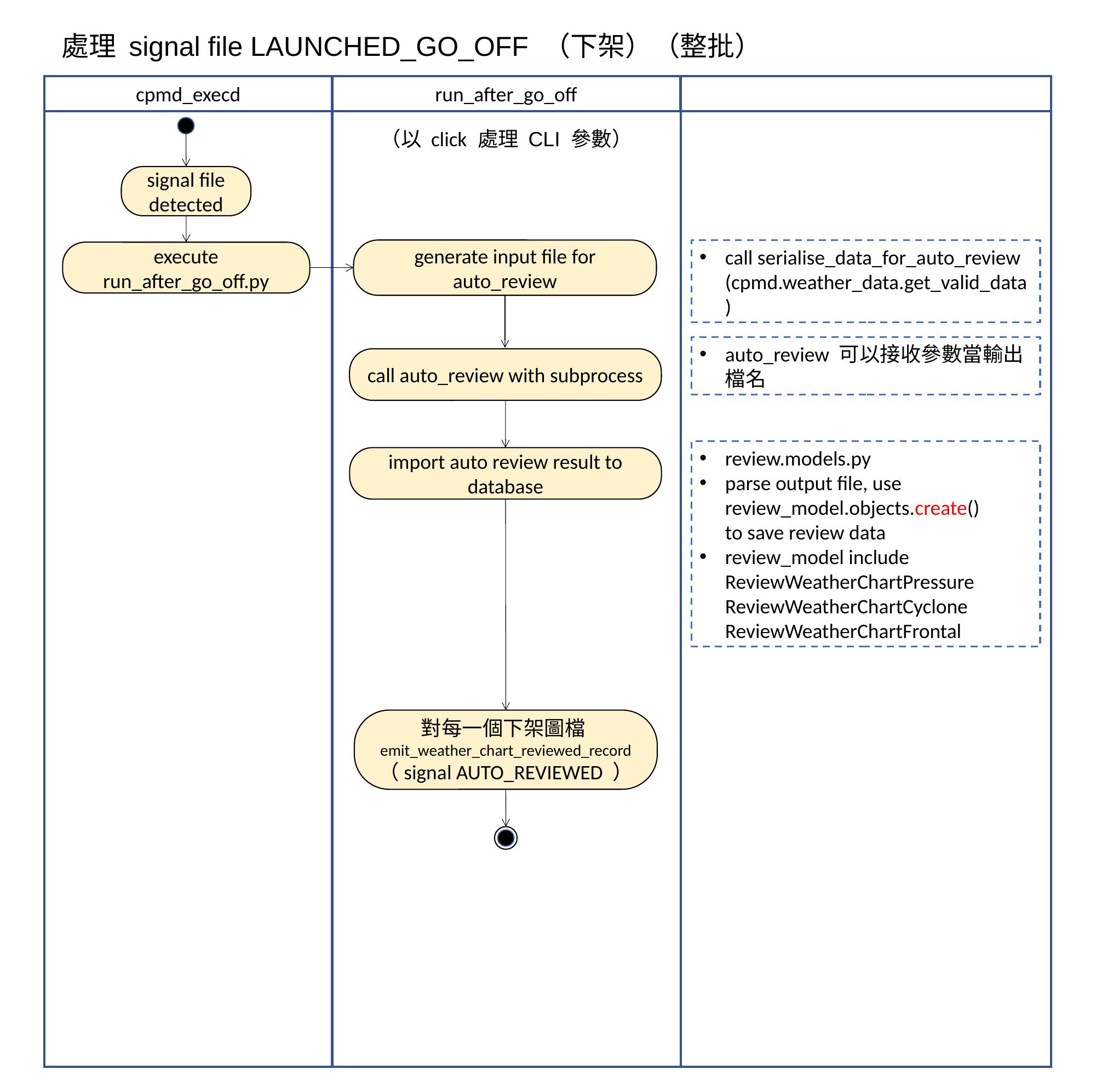

處理 signal file LAUNCHED_GO_OFF （下架）（整批）

run_after_go_off

cpmd_execd

（以 click 處理 CLI 參數）
signal file detected
generate input file for auto_review
call serialise_data_for_auto_review
(cpmd.weather_data.get_valid_data)
execute
run_after_go_off.py
auto_review 可以接收參數當輸出檔名
call auto_review with subprocess
review.models.py
parse output file, use
review_model.objects.create()
to save review data
review_model include
ReviewWeatherChartPressure
ReviewWeatherChartCyclone
ReviewWeatherChartFrontal
import auto review result to database
對每一個下架圖檔emit_weather_chart_reviewed_record
（signal AUTO_REVIEWED ）